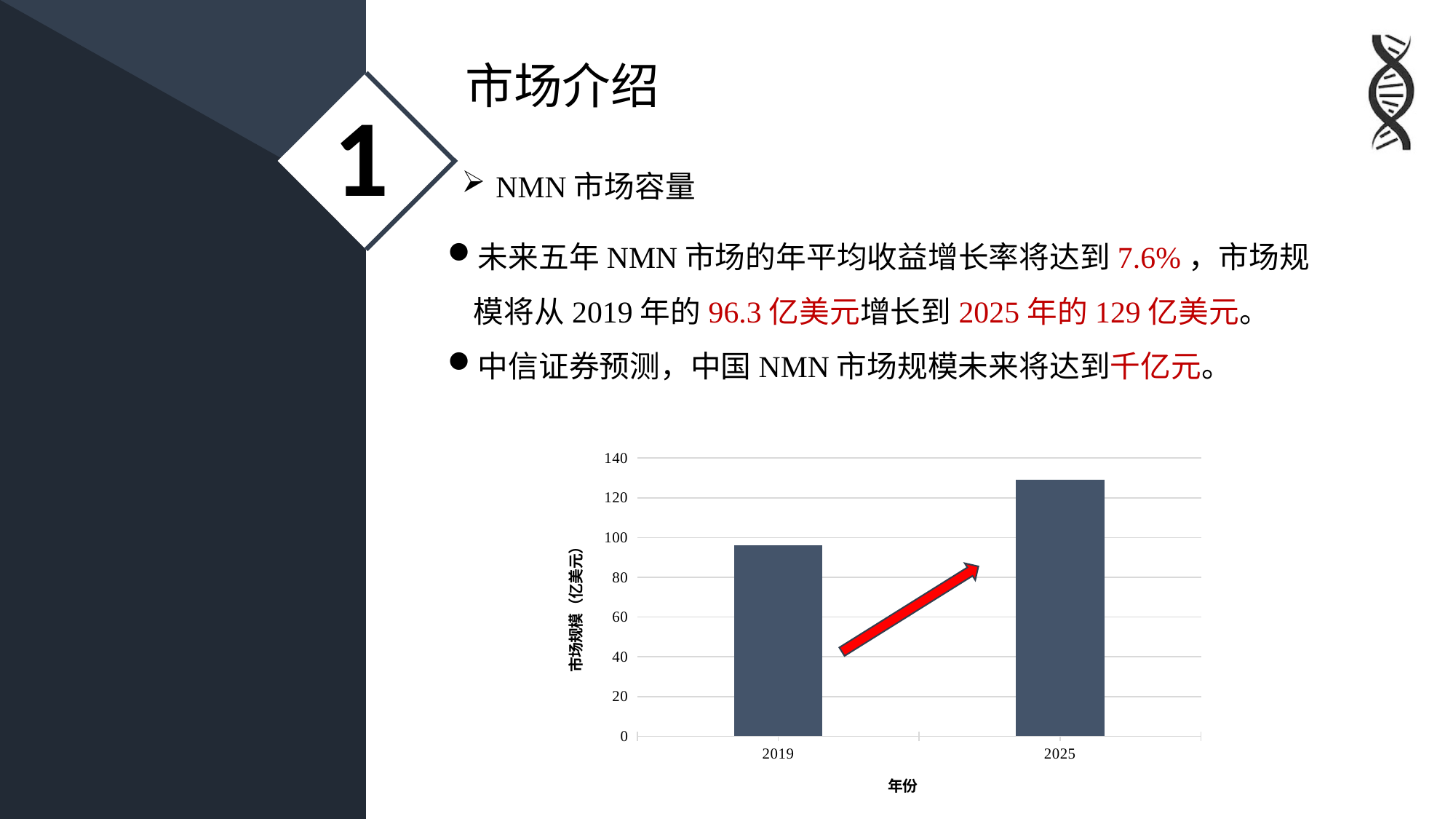

市场介绍

1
NMN市场容量
未来五年NMN市场的年平均收益增长率将达到7.6%，市场规模将从2019年的96.3亿美元增长到2025年的129亿美元。
中信证券预测，中国NMN市场规模未来将达到千亿元。

### Chart

| Category | 系列 1 |
|---|---|
| 2019 | 96.3 |
| 2025 | 129.1 |